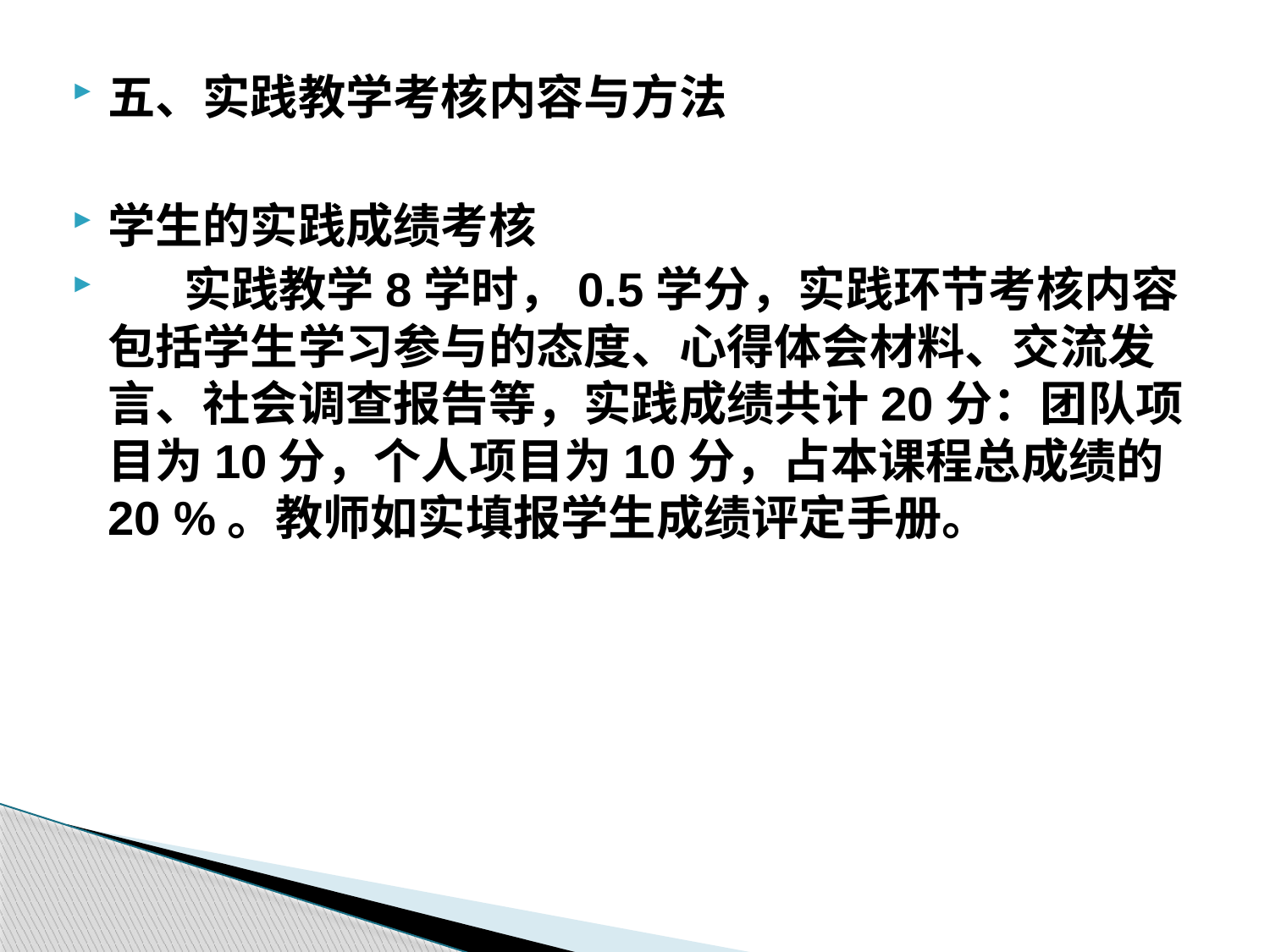

五、实践教学考核内容与方法

学生的实践成绩考核
      实践教学8学时，0.5学分，实践环节考核内容包括学生学习参与的态度、心得体会材料、交流发言、社会调查报告等，实践成绩共计20分：团队项目为10分，个人项目为10分，占本课程总成绩的 20 %。教师如实填报学生成绩评定手册。